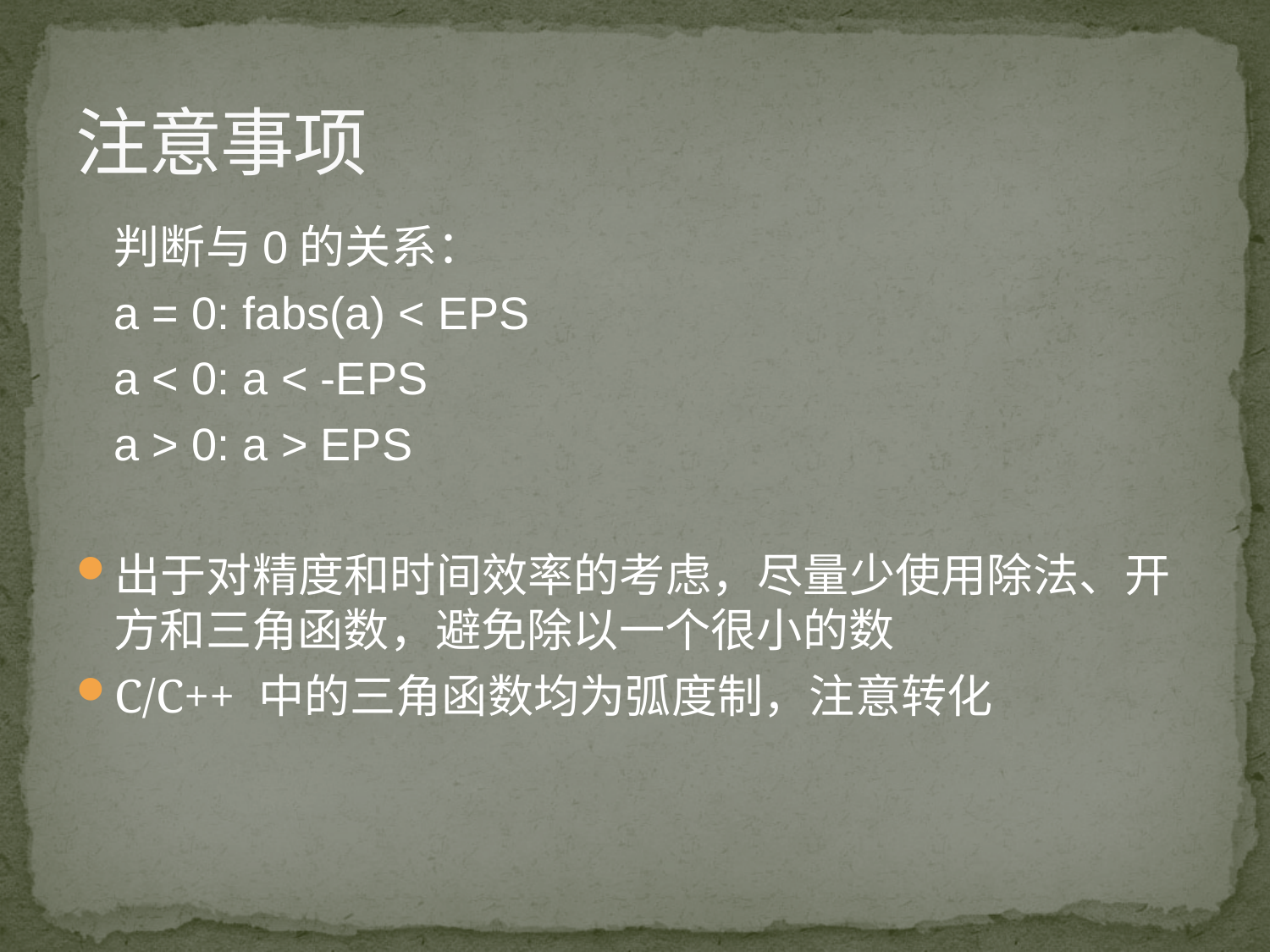

# 注意事项
	判断与0的关系：
	a = 0: fabs(a) < EPS
	a < 0: a < -EPS
	a > 0: a > EPS

出于对精度和时间效率的考虑，尽量少使用除法、开方和三角函数，避免除以一个很小的数
C/C++ 中的三角函数均为弧度制，注意转化